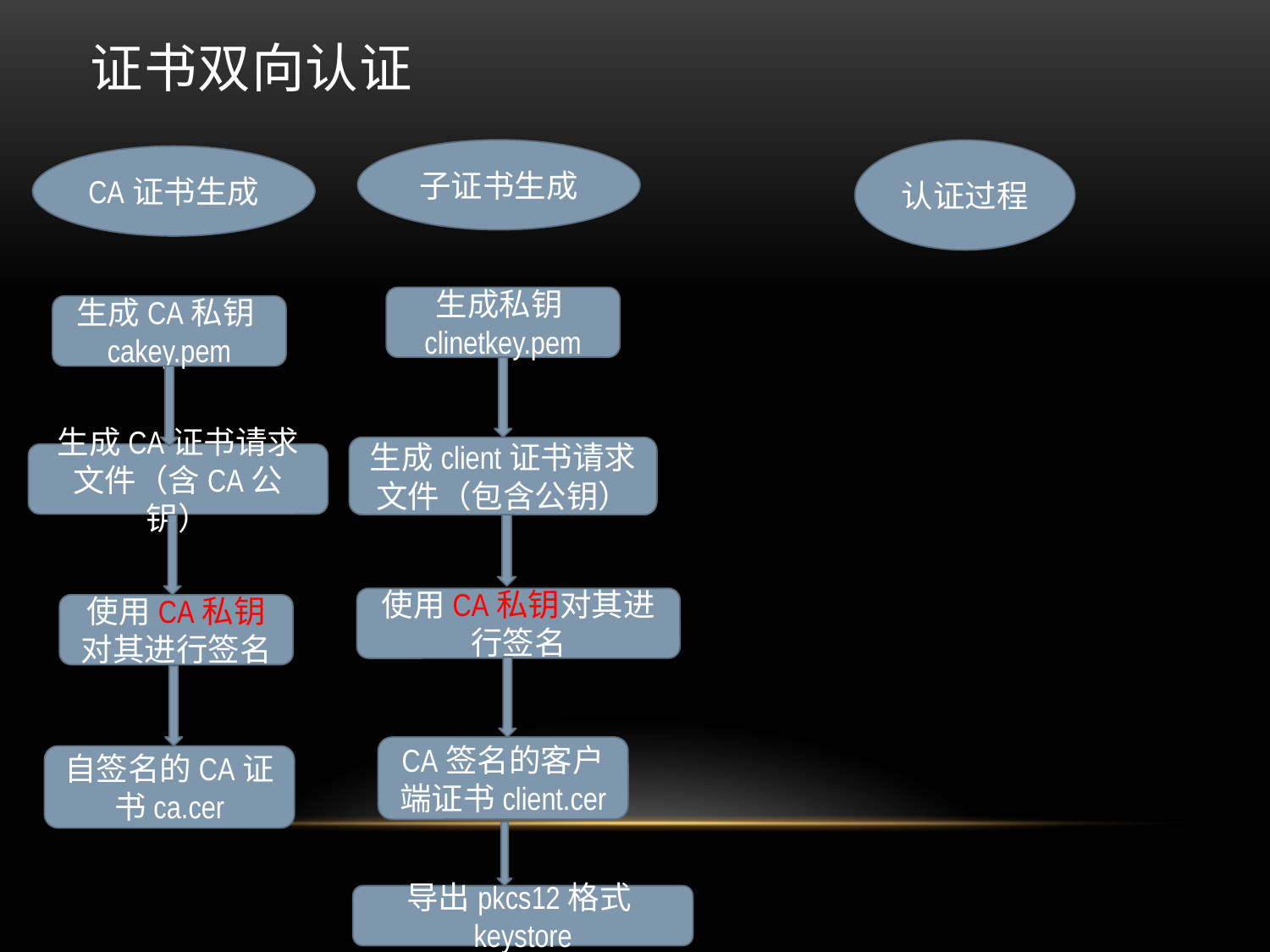

# 证书双向认证
子证书生成
认证过程
CA证书生成
生成私钥clinetkey.pem
生成CA私钥cakey.pem

生成client证书请求文件（包含公钥）
生成CA证书请求文件（含CA公钥）

使用CA私钥对其进行签名
使用CA私钥对其进行签名

CA签名的客户端证书client.cer
自签名的CA证书ca.cer

导出pkcs12格式keystore